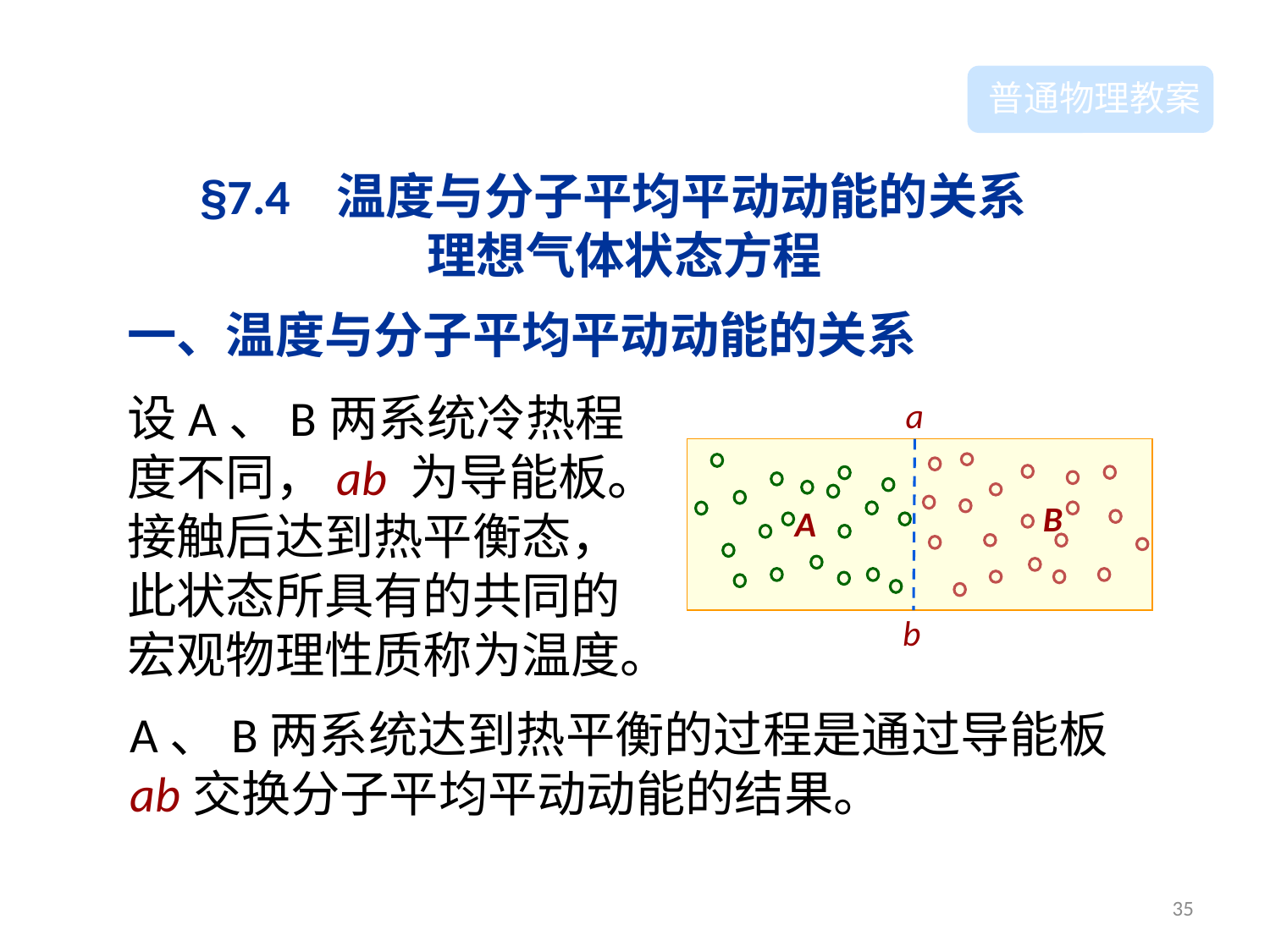

普通物理教案
§7.4   温度与分子平均平动动能的关系   理想气体状态方程
一、温度与分子平均平动动能的关系
设A、B两系统冷热程度不同，ab 为导能板。接触后达到热平衡态，此状态所具有的共同的宏观物理性质称为温度。
a

B

 A

b
A、B两系统达到热平衡的过程是通过导能板ab交换分子平均平动动能的结果。
35